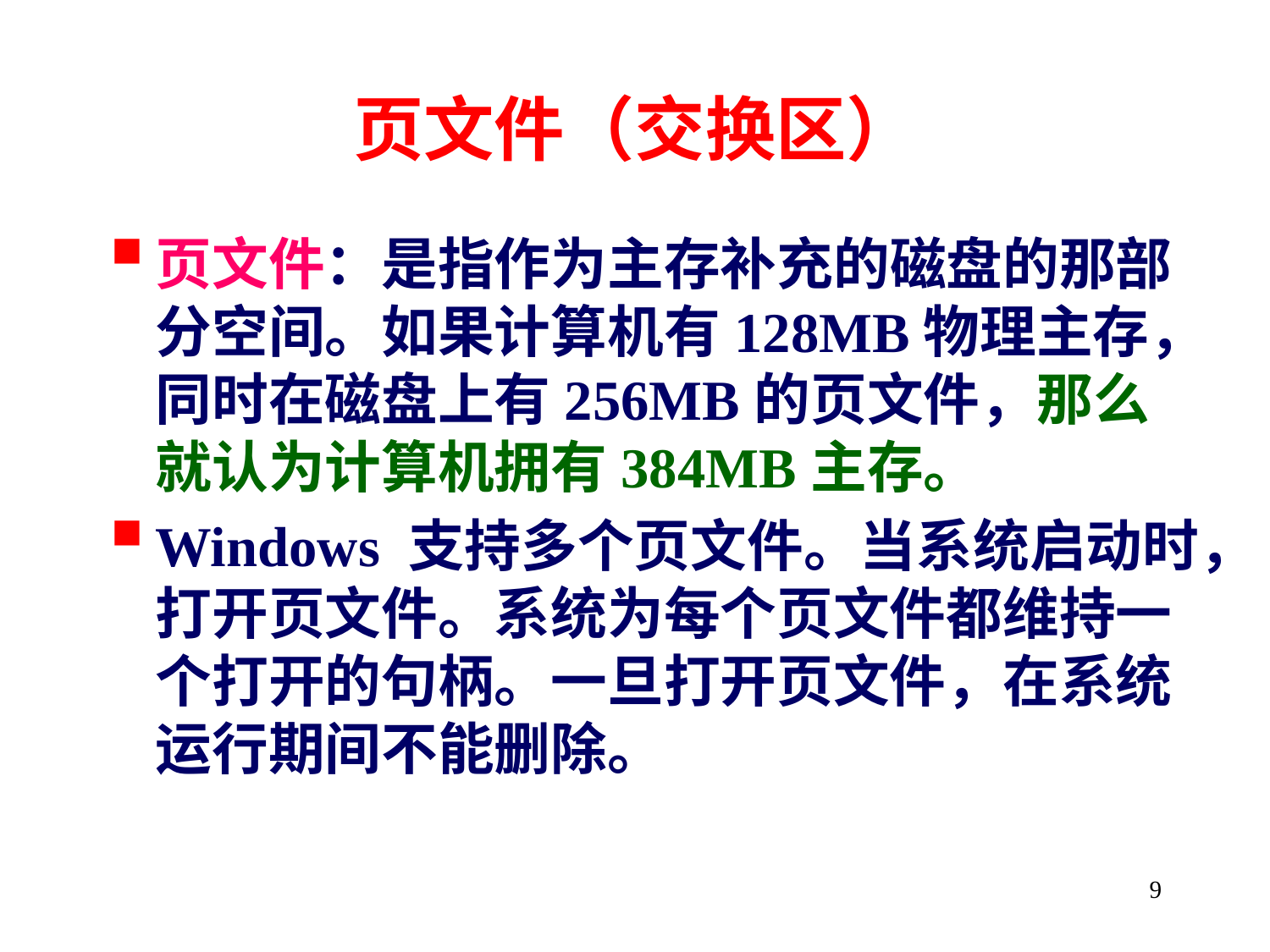

# 页文件（交换区）
页文件：是指作为主存补充的磁盘的那部分空间。如果计算机有128MB物理主存，同时在磁盘上有256MB的页文件，那么就认为计算机拥有384MB主存。
Windows 支持多个页文件。当系统启动时，打开页文件。系统为每个页文件都维持一个打开的句柄。一旦打开页文件，在系统运行期间不能删除。
9